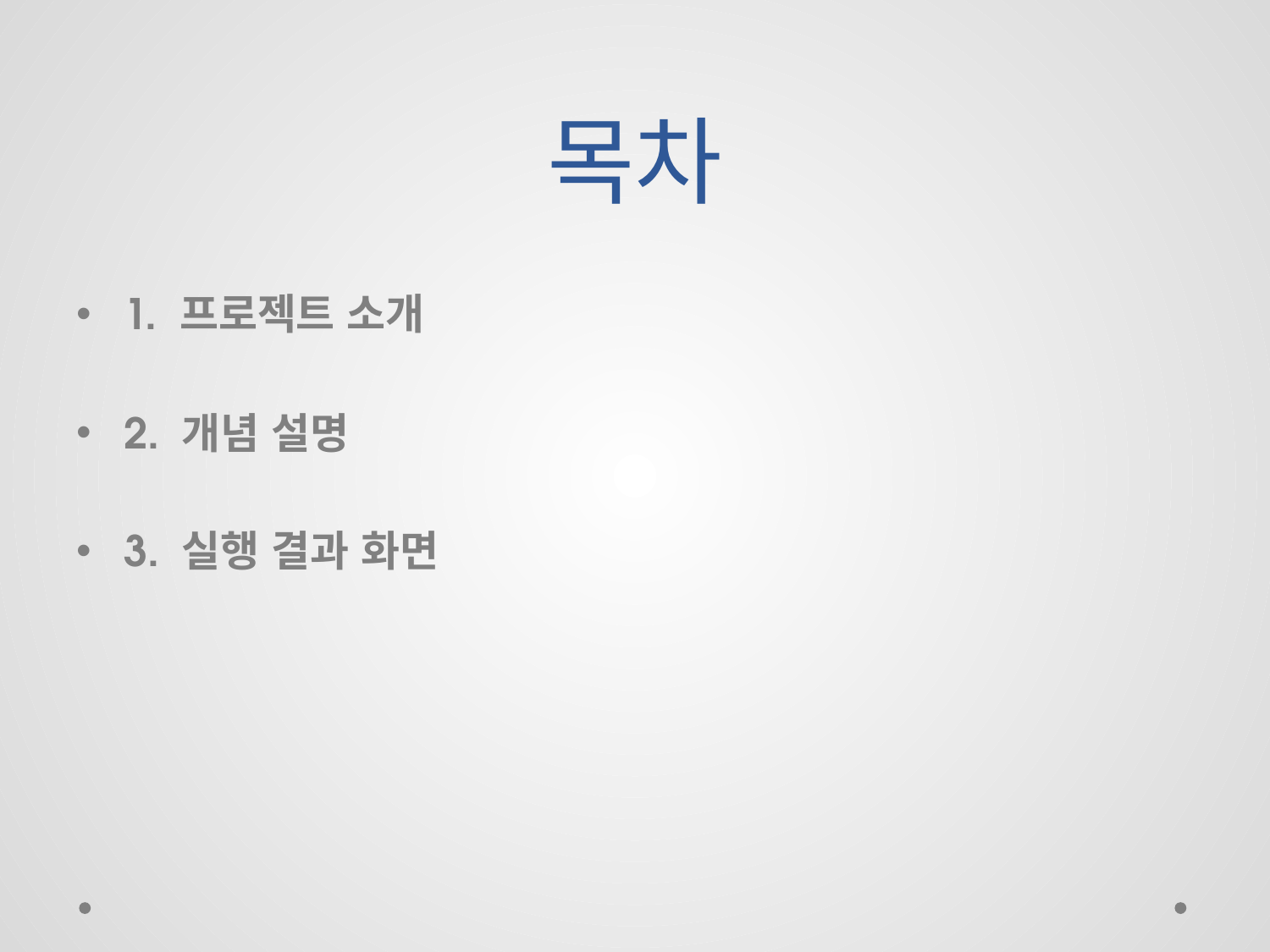

# 목차

1. 프로젝트 소개

2. 개념 설명

3. 실행 결과 화면